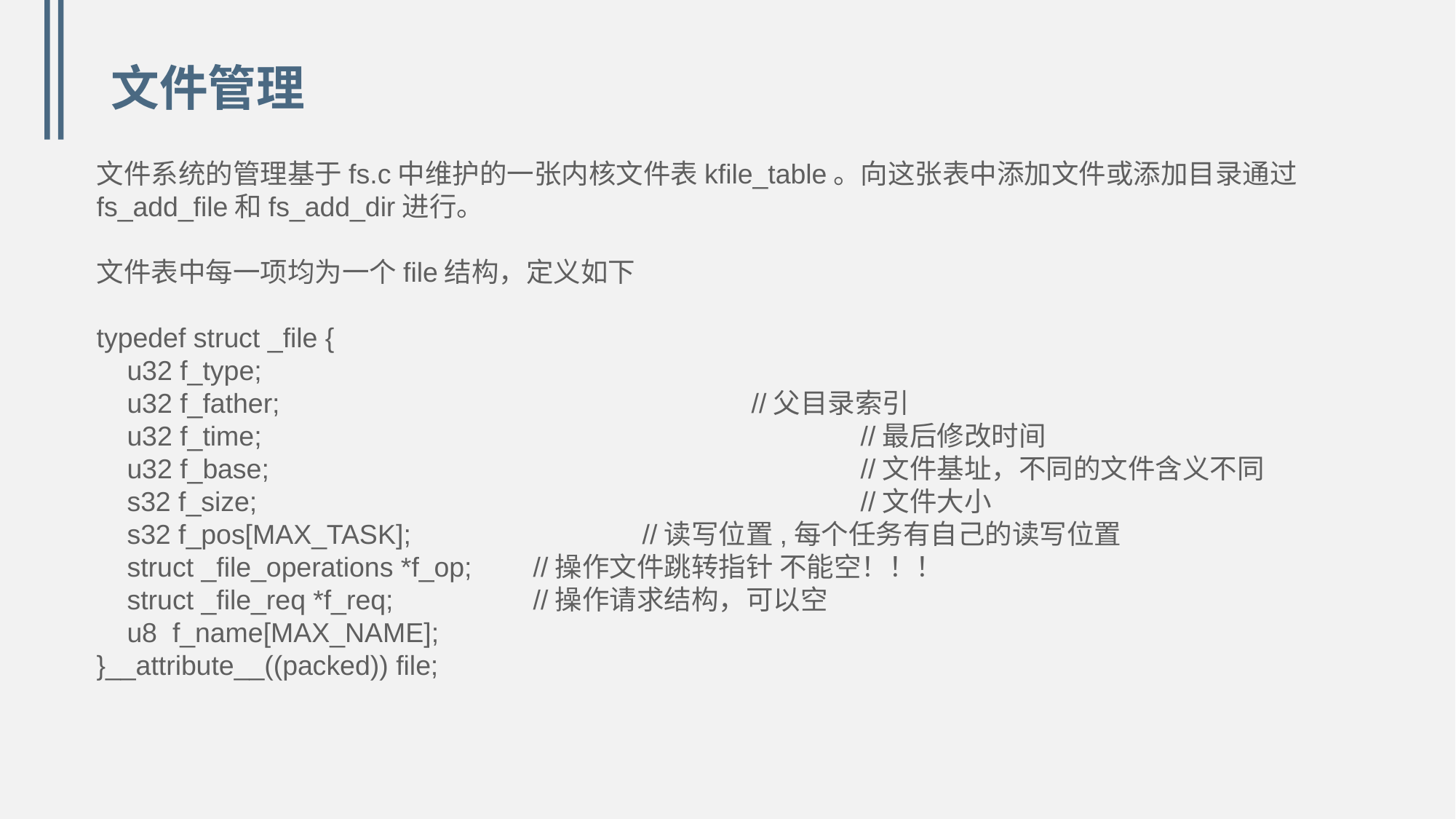

# 文件管理
文件系统的管理基于fs.c中维护的一张内核文件表kfile_table。向这张表中添加文件或添加目录通过fs_add_file和fs_add_dir进行。

文件表中每一项均为一个file结构，定义如下

typedef struct _file {
    u32 f_type;
    u32 f_father;					//父目录索引
    u32 f_time;						//最后修改时间
    u32 f_base;						//文件基址，不同的文件含义不同
    s32 f_size;						//文件大小
    s32 f_pos[MAX_TASK];			//读写位置,每个任务有自己的读写位置
    struct _file_operations *f_op;	//操作文件跳转指针 不能空！！！
    struct _file_req *f_req;		//操作请求结构，可以空
    u8  f_name[MAX_NAME];
}__attribute__((packed)) file;